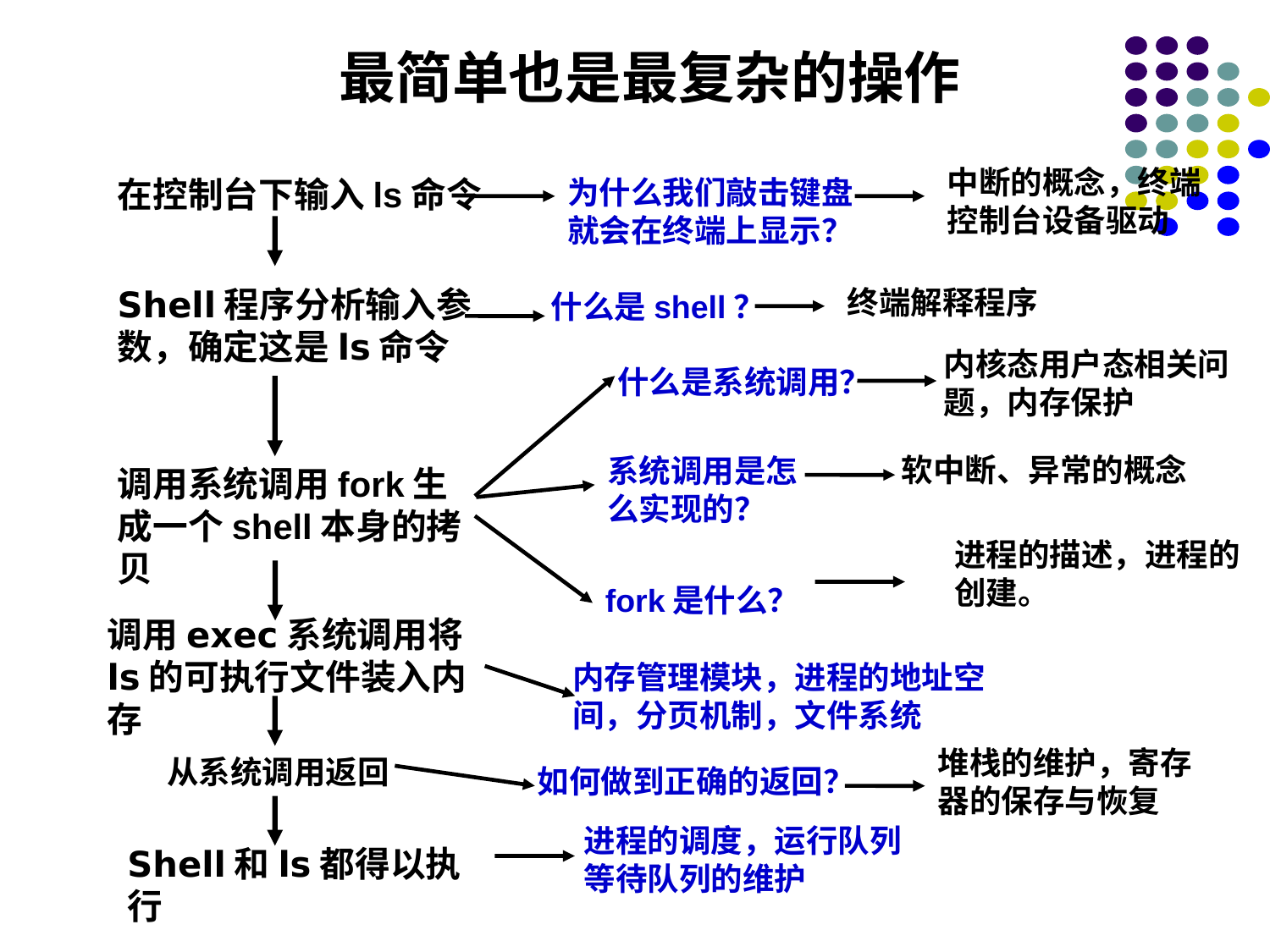

最简单也是最复杂的操作
中断的概念，终端控制台设备驱动
在控制台下输入ls命令
为什么我们敲击键盘就会在终端上显示？

Shell程序分析输入参数，确定这是ls命令
终端解释程序
什么是shell？

内核态用户态相关问题，内存保护
什么是系统调用？

软中断、异常的概念
系统调用是怎么实现的？
调用系统调用fork生成一个shell本身的拷贝

进程的描述，进程的创建。

fork是什么？

调用exec系统调用将ls的可执行文件装入内存
内存管理模块，进程的地址空间，分页机制，文件系统

堆栈的维护，寄存器的保存与恢复
从系统调用返回
如何做到正确的返回？

进程的调度，运行队列等待队列的维护
Shell和ls都得以执行